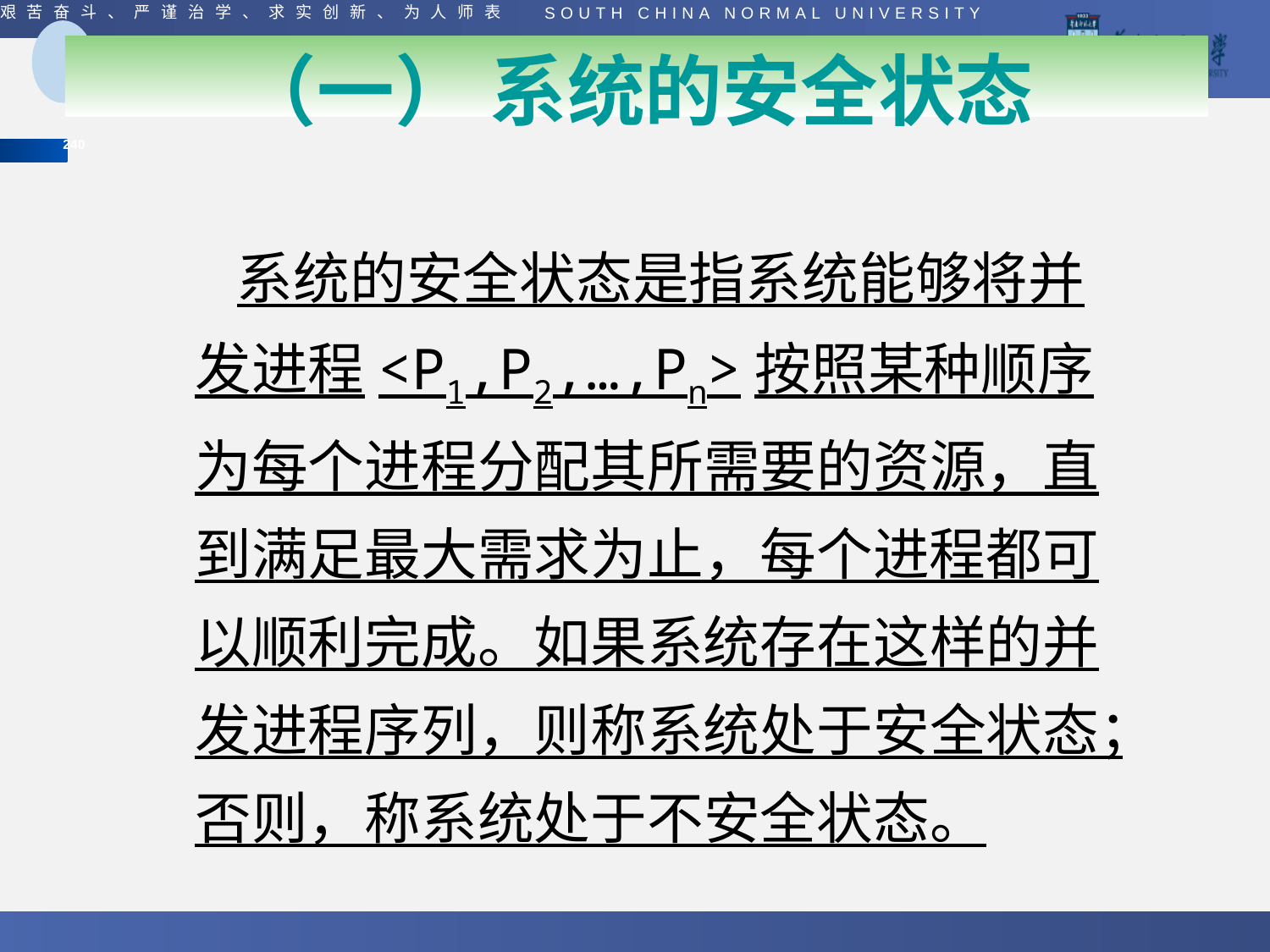

（一） 系统的安全状态
      系统的安全状态是指系统能够将并发进程<P1,P2,…,Pn>按照某种顺序为每个进程分配其所需要的资源，直到满足最大需求为止，每个进程都可以顺利完成。如果系统存在这样的并发进程序列，则称系统处于安全状态；否则，称系统处于不安全状态。

240